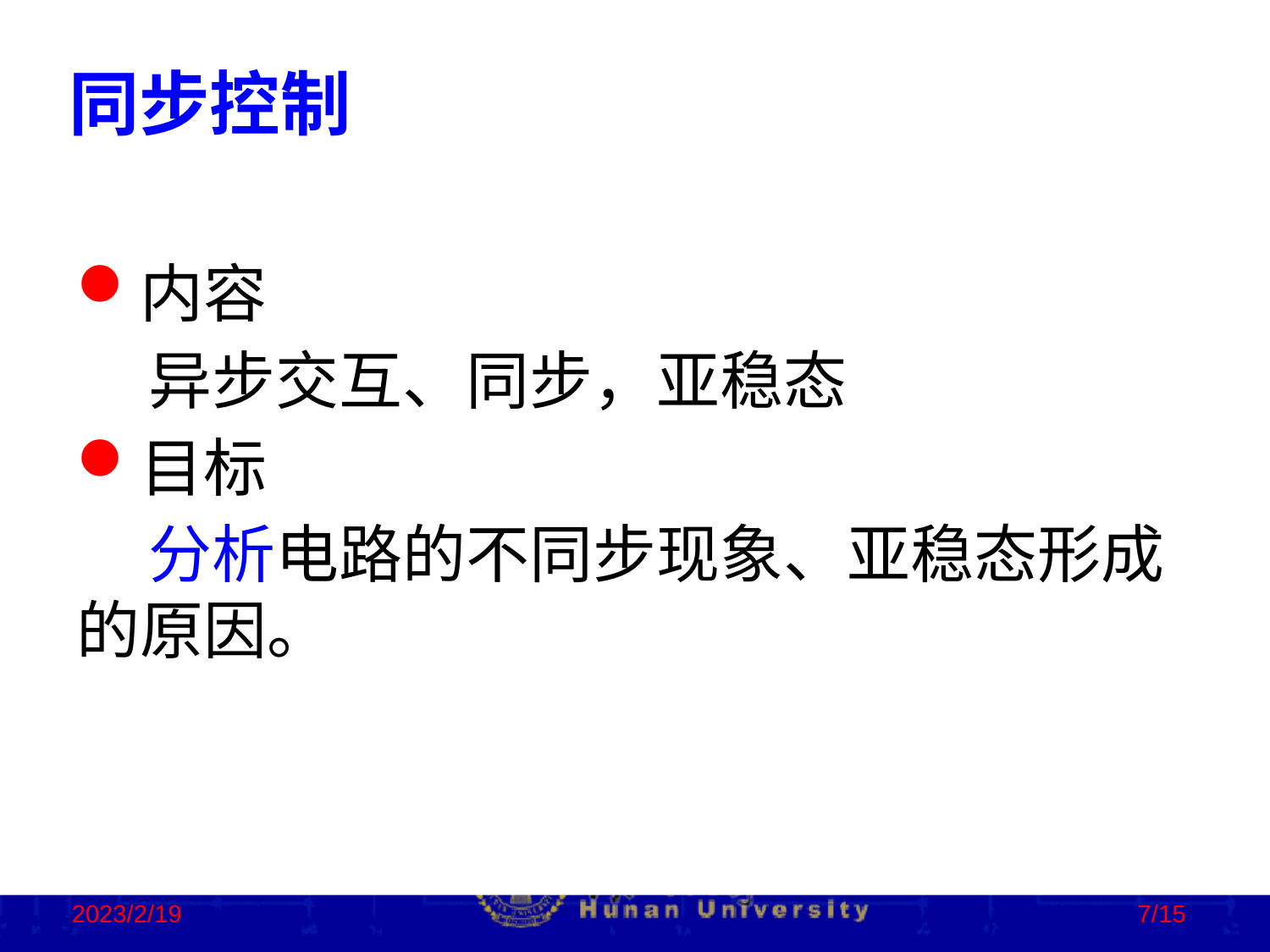

同步控制
内容
    异步交互、同步，亚稳态
目标
    分析电路的不同步现象、亚稳态形成的原因。
2023/2/19
7/15